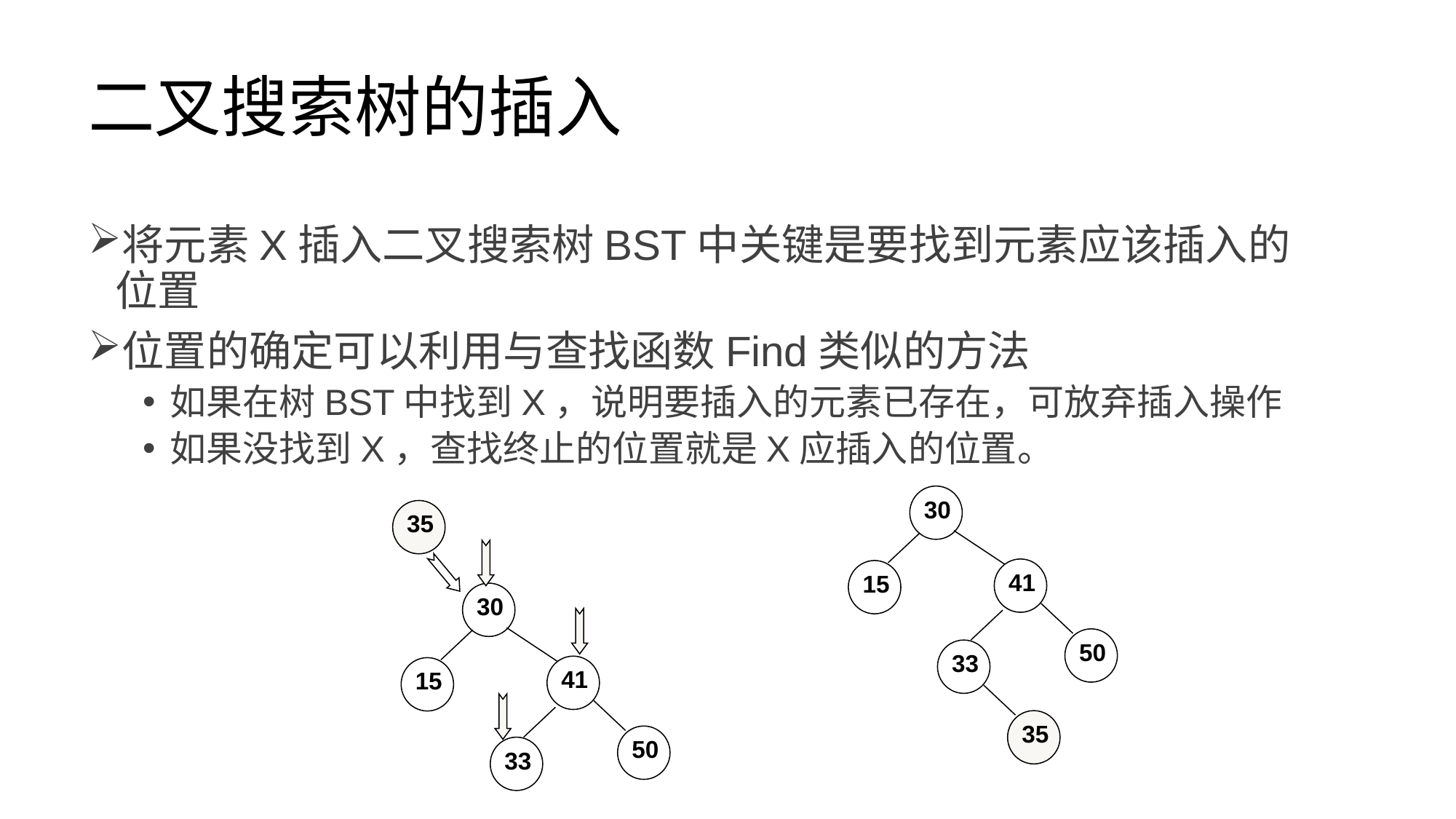

# 二叉搜索树的插入
将元素X插入二叉搜索树BST中关键是要找到元素应该插入的位置
位置的确定可以利用与查找函数Find类似的方法
如果在树BST中找到X，说明要插入的元素已存在，可放弃插入操作
如果没找到X，查找终止的位置就是X应插入的位置。

30

41
15

50

33

35

35

30

41
15

50

33